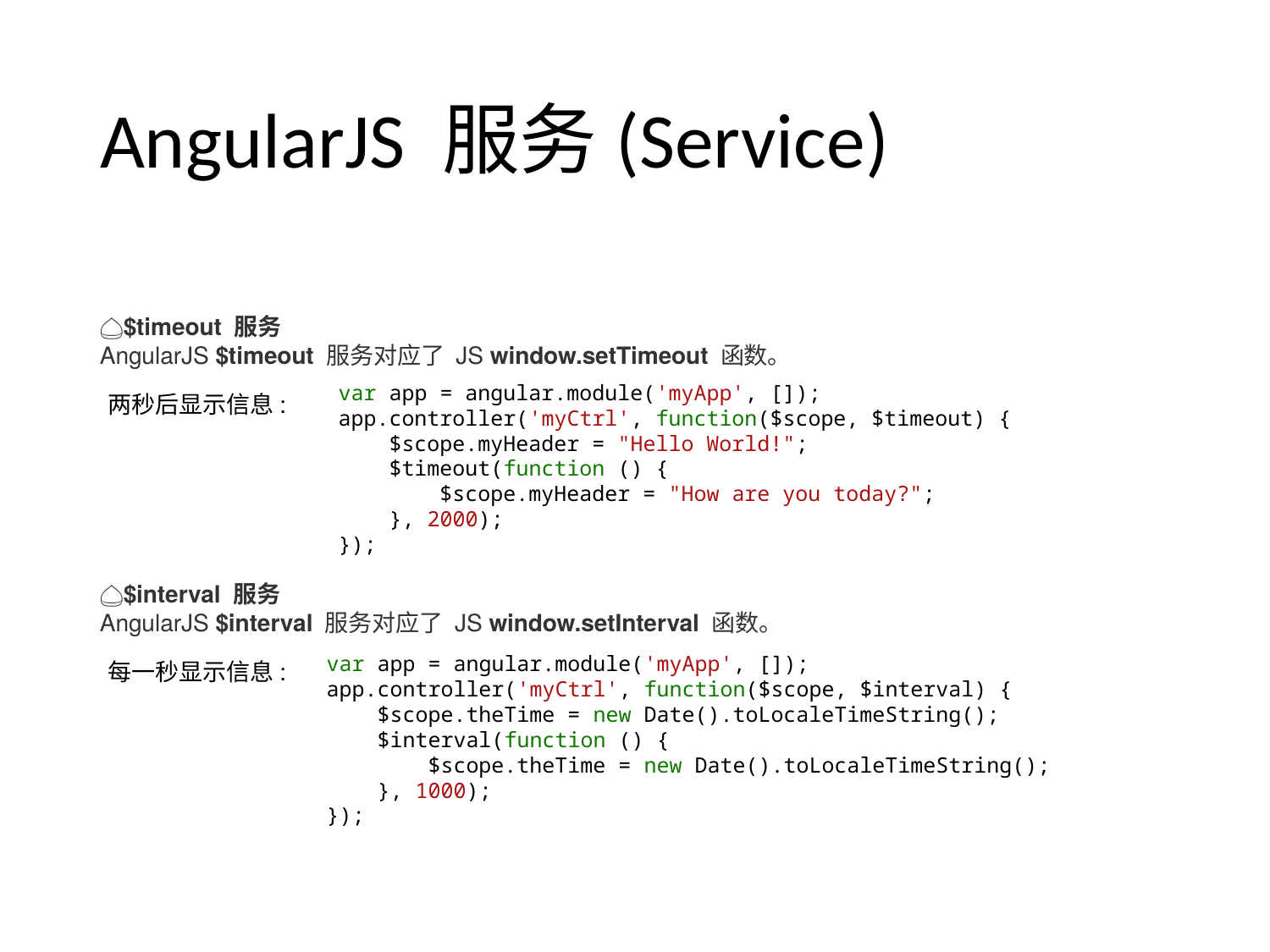

# AngularJS 服务(Service)
🌰$timeout 服务
AngularJS $timeout 服务对应了 JS window.setTimeout 函数。
var app = angular.module('myApp', []);
app.controller('myCtrl', function($scope, $timeout) {
    $scope.myHeader = "Hello World!";
    $timeout(function () {
        $scope.myHeader = "How are you today?";
    }, 2000);
});
两秒后显示信息:
🌰$interval 服务
AngularJS $interval 服务对应了 JS window.setInterval 函数。
var app = angular.module('myApp', []);
app.controller('myCtrl', function($scope, $interval) {
    $scope.theTime = new Date().toLocaleTimeString();
    $interval(function () {
        $scope.theTime = new Date().toLocaleTimeString();
    }, 1000);
});
每一秒显示信息: